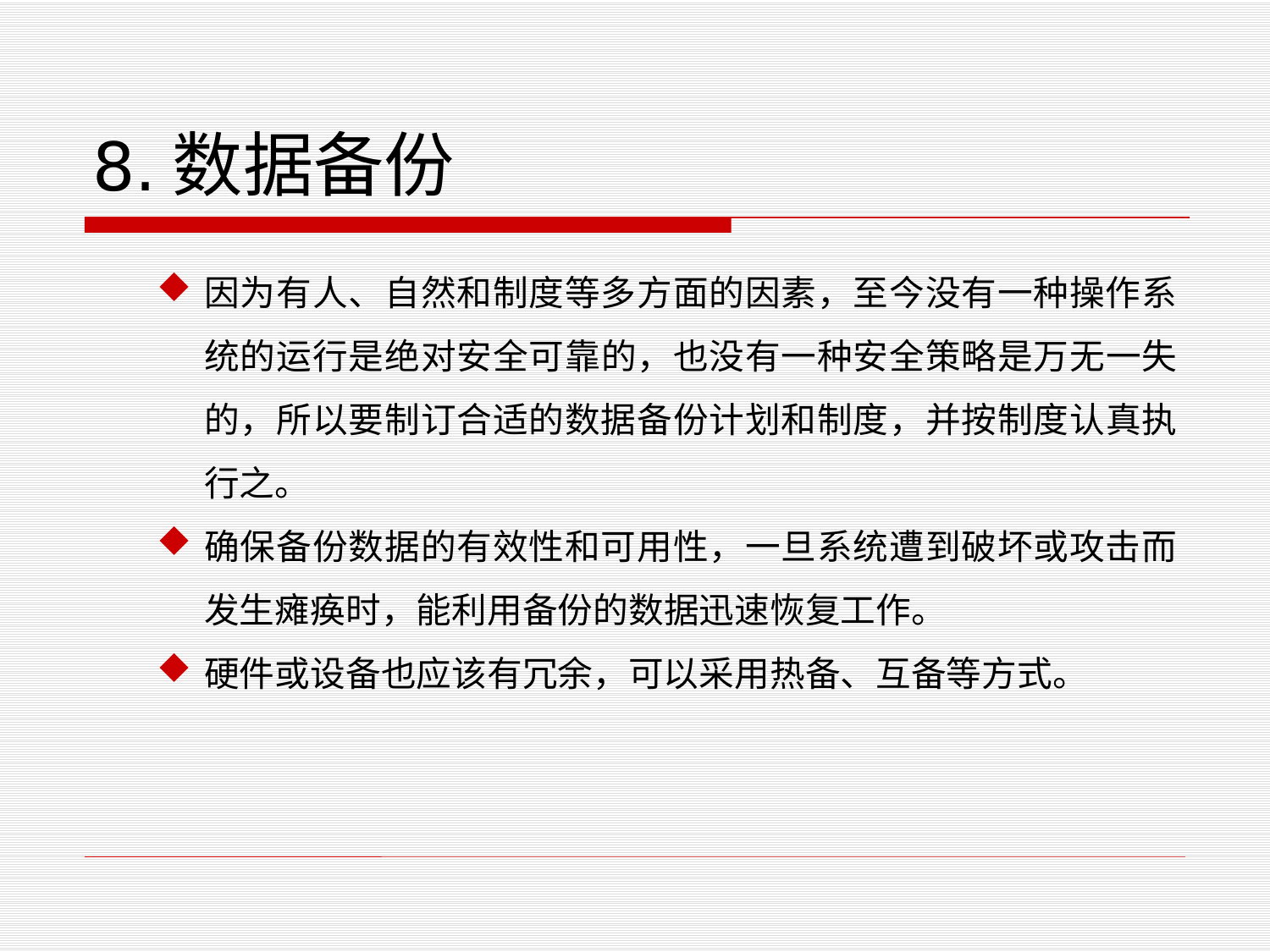

# 8.数据备份
因为有人、自然和制度等多方面的因素，至今没有一种操作系统的运行是绝对安全可靠的，也没有一种安全策略是万无一失的，所以要制订合适的数据备份计划和制度，并按制度认真执行之。
确保备份数据的有效性和可用性，一旦系统遭到破坏或攻击而发生瘫痪时，能利用备份的数据迅速恢复工作。
硬件或设备也应该有冗余，可以采用热备、互备等方式。